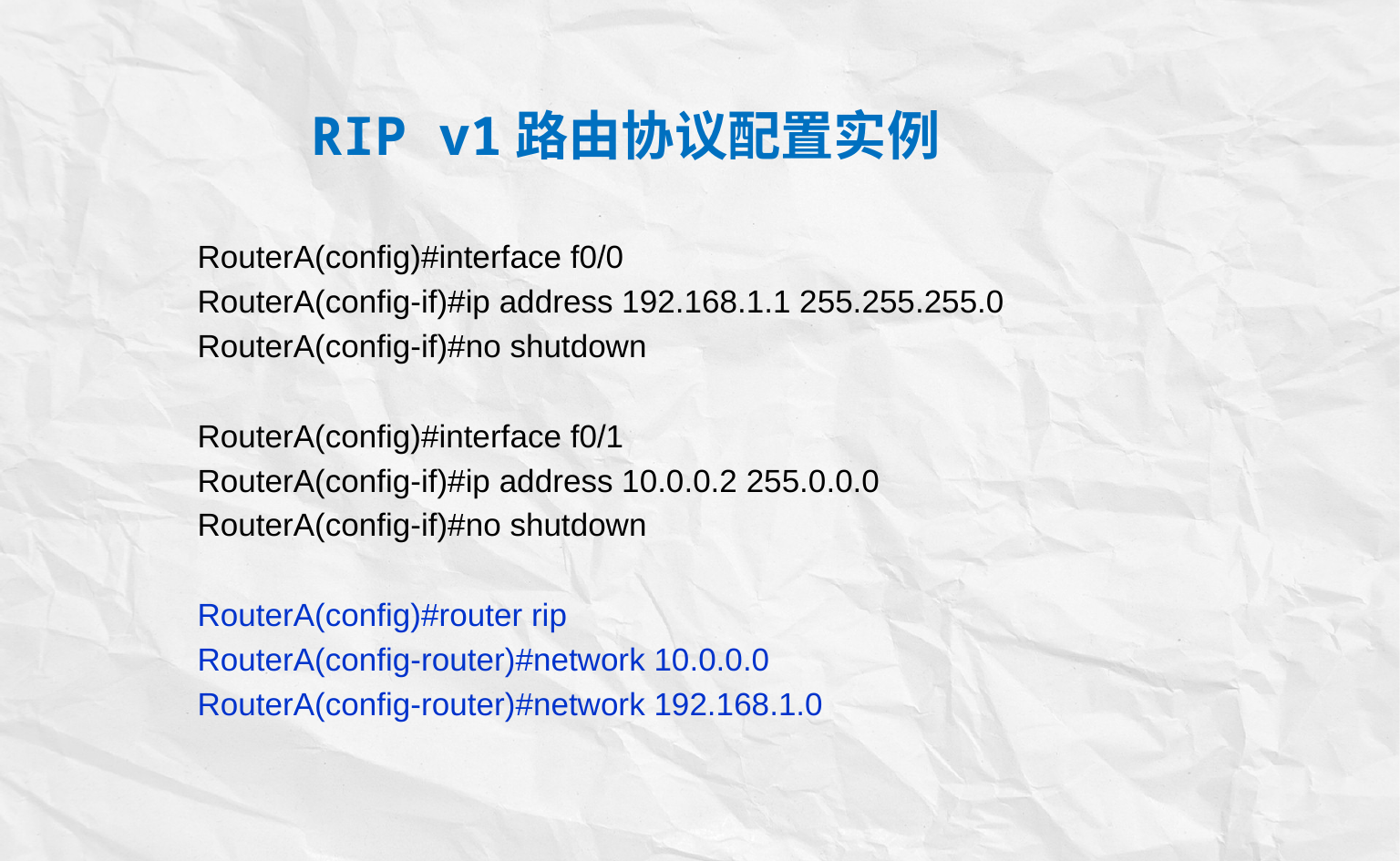

# RIP v1路由协议配置实例
RouterA(config)#interface f0/0
RouterA(config-if)#ip address 192.168.1.1 255.255.255.0
RouterA(config-if)#no shutdown

RouterA(config)#interface f0/1
RouterA(config-if)#ip address 10.0.0.2 255.0.0.0
RouterA(config-if)#no shutdown

RouterA(config)#router rip
RouterA(config-router)#network 10.0.0.0
RouterA(config-router)#network 192.168.1.0